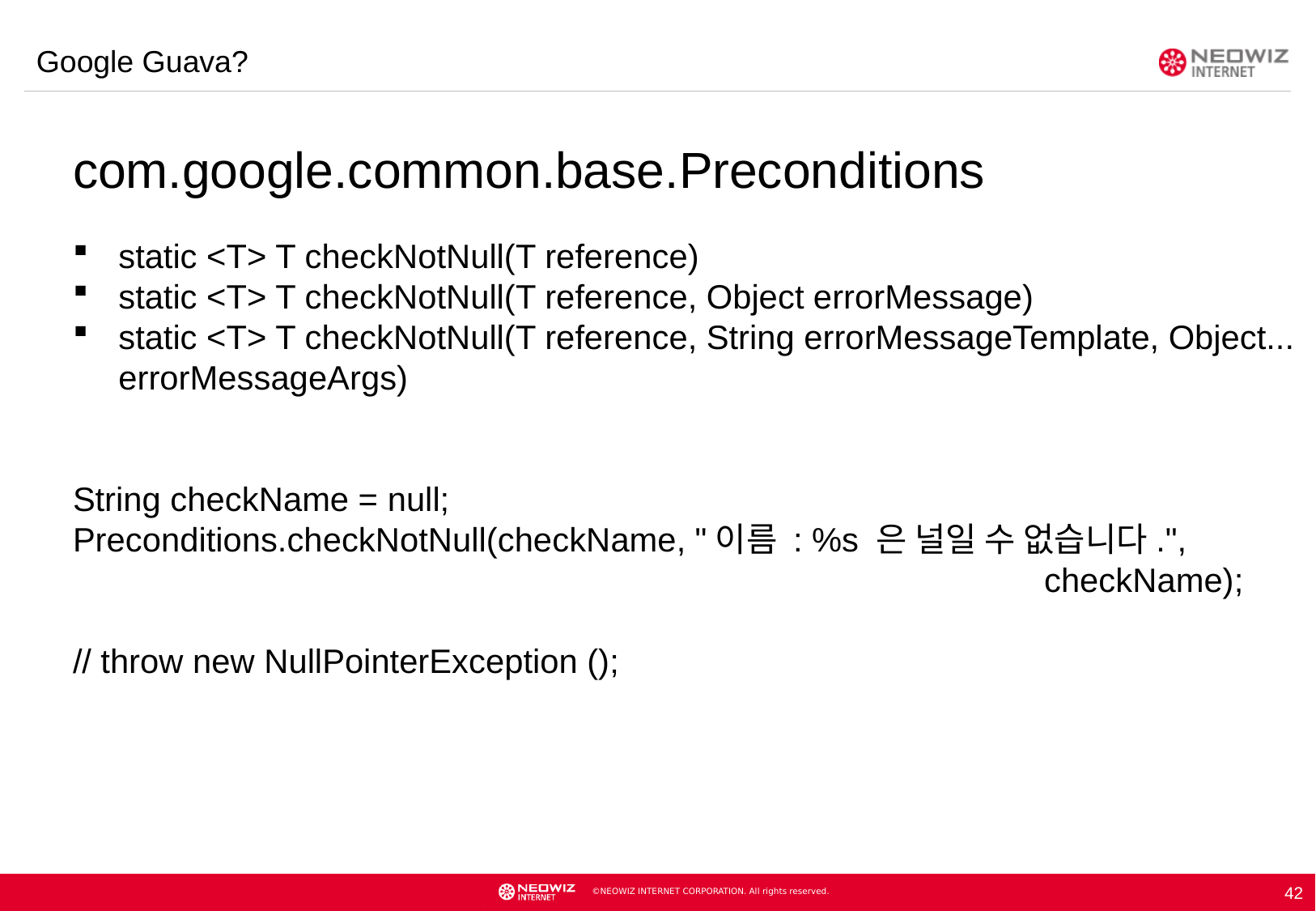

Google Guava?

com.google.common.base.Preconditions

static <T> T checkNotNull(T reference)
static <T> T checkNotNull(T reference, Object errorMessage)
static <T> T checkNotNull(T reference, String errorMessageTemplate, Object... errorMessageArgs)

String checkName = null;
Preconditions.checkNotNull(checkName, "이름 : %s 은 널일 수 없습니다.",
								checkName);

// throw new NullPointerException ();
42